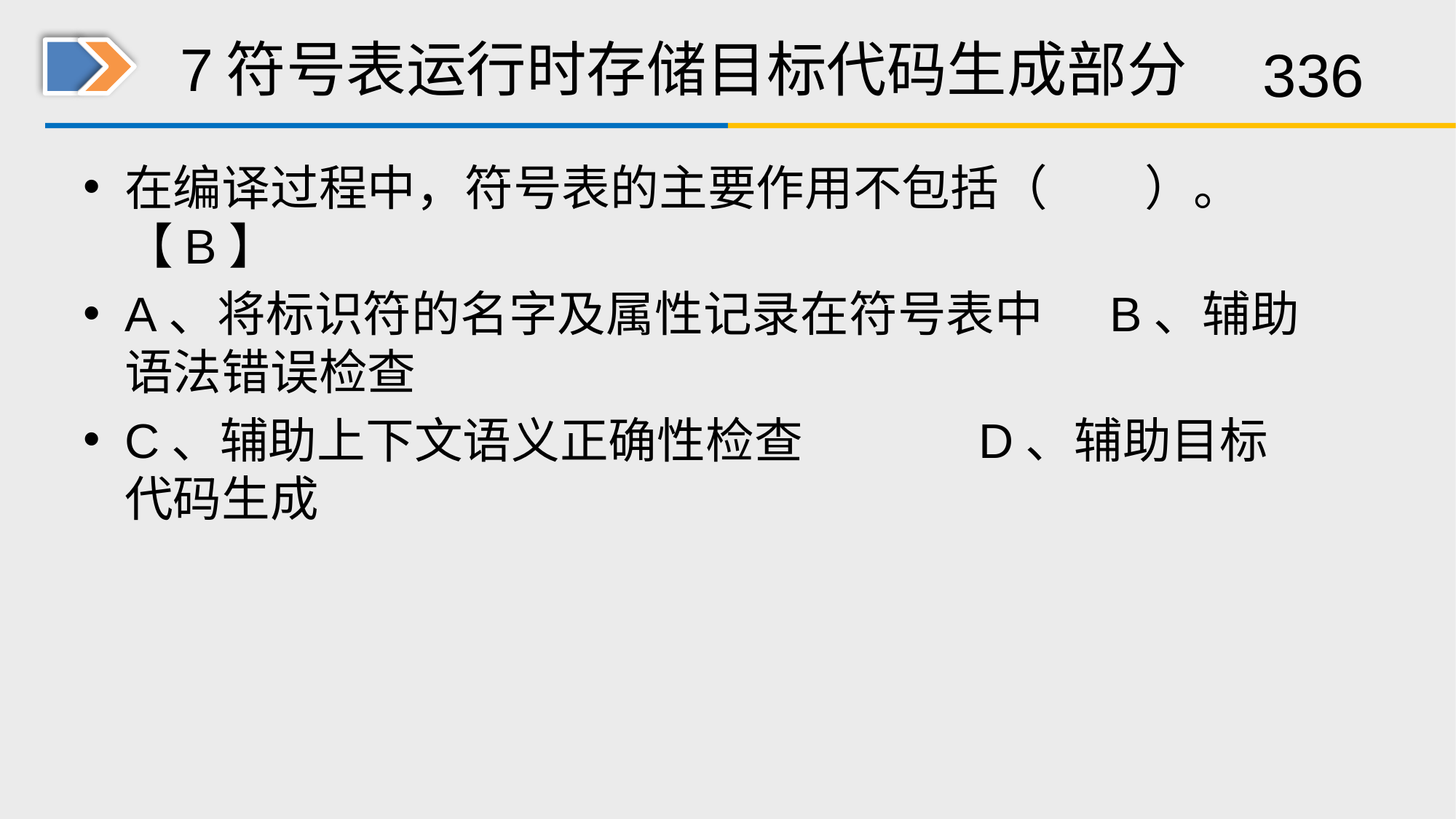

# 7符号表运行时存储目标代码生成部分
336
在编译过程中，符号表的主要作用不包括（　　）。【B】
A、将标识符的名字及属性记录在符号表中     B、辅助语法错误检查
C、辅助上下文语义正确性检查               D、辅助目标代码生成